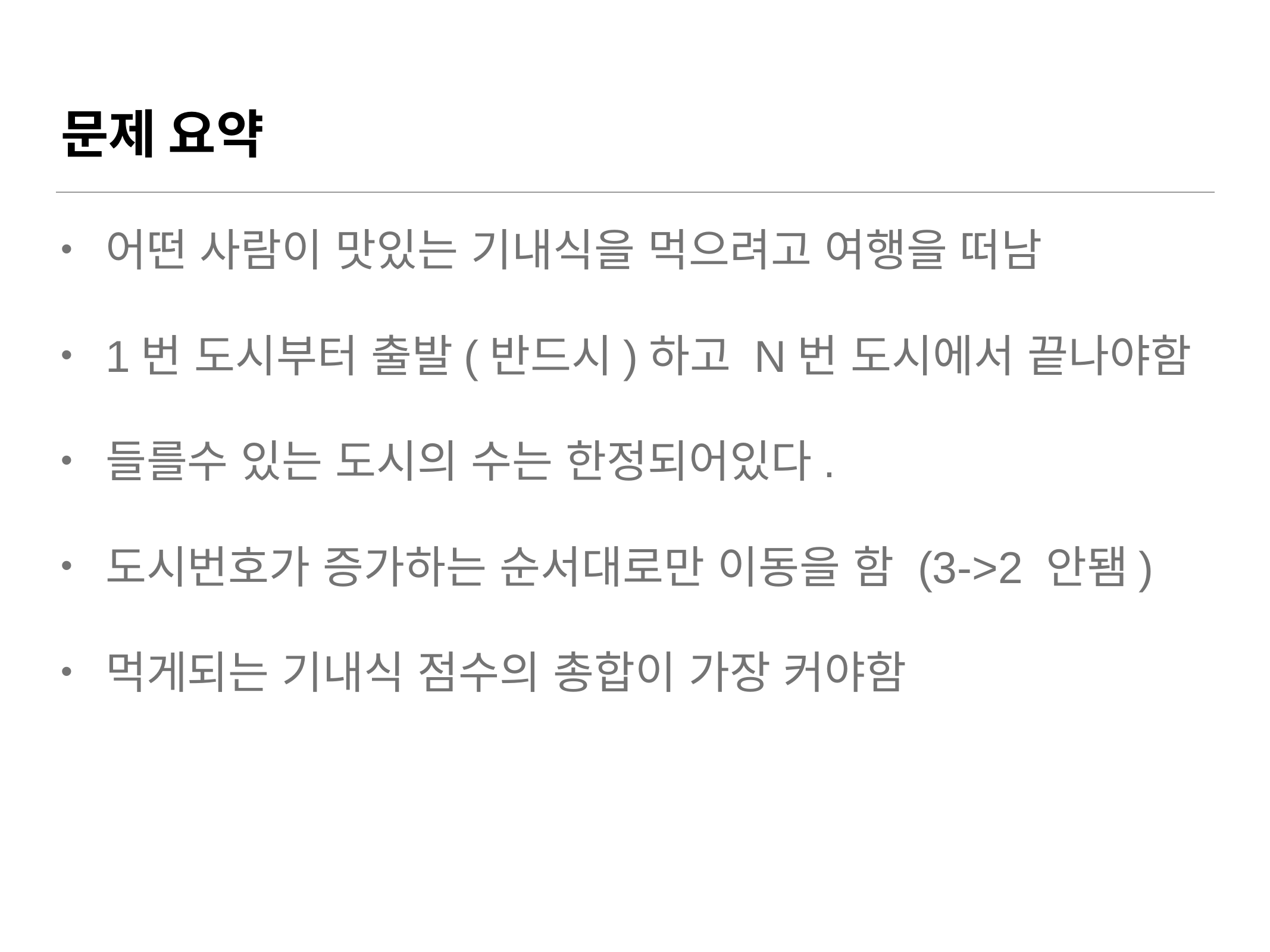

# 문제 요약
어떤 사람이 맛있는 기내식을 먹으려고 여행을 떠남
1번 도시부터 출발(반드시)하고 N번 도시에서 끝나야함
들를수 있는 도시의 수는 한정되어있다.
도시번호가 증가하는 순서대로만 이동을 함 (3->2 안됌)
먹게되는 기내식 점수의 총합이 가장 커야함